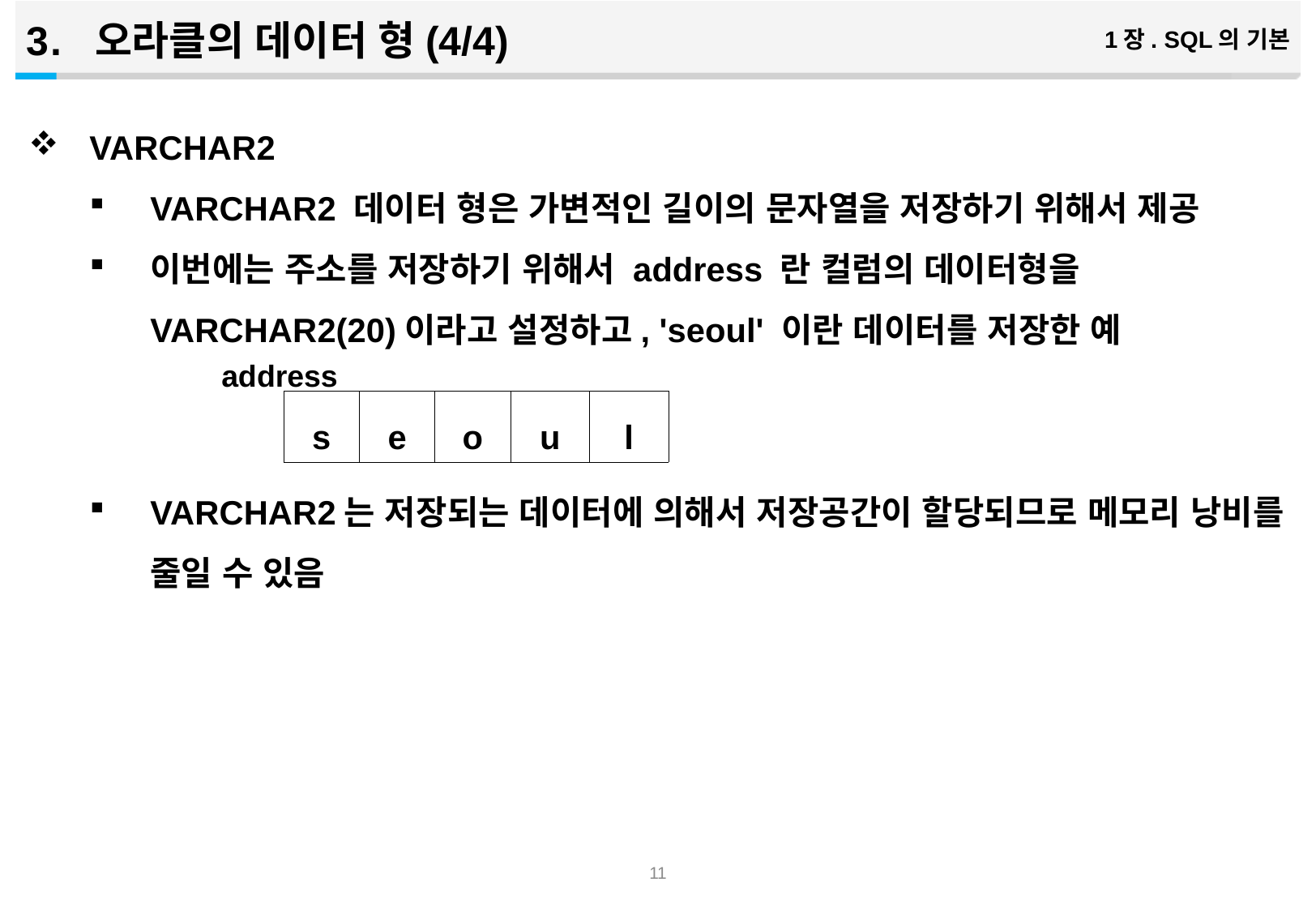

오라클의 데이터 형(4/4)
1장. SQL의 기본
VARCHAR2
VARCHAR2 데이터 형은 가변적인 길이의 문자열을 저장하기 위해서 제공
이번에는 주소를 저장하기 위해서 address 란 컬럼의 데이터형을 VARCHAR2(20)이라고 설정하고, 'seoul' 이란 데이터를 저장한 예

VARCHAR2는 저장되는 데이터에 의해서 저장공간이 할당되므로 메모리 낭비를 줄일 수 있음
  address
| s | e | o | u | l |
| --- | --- | --- | --- | --- |
11